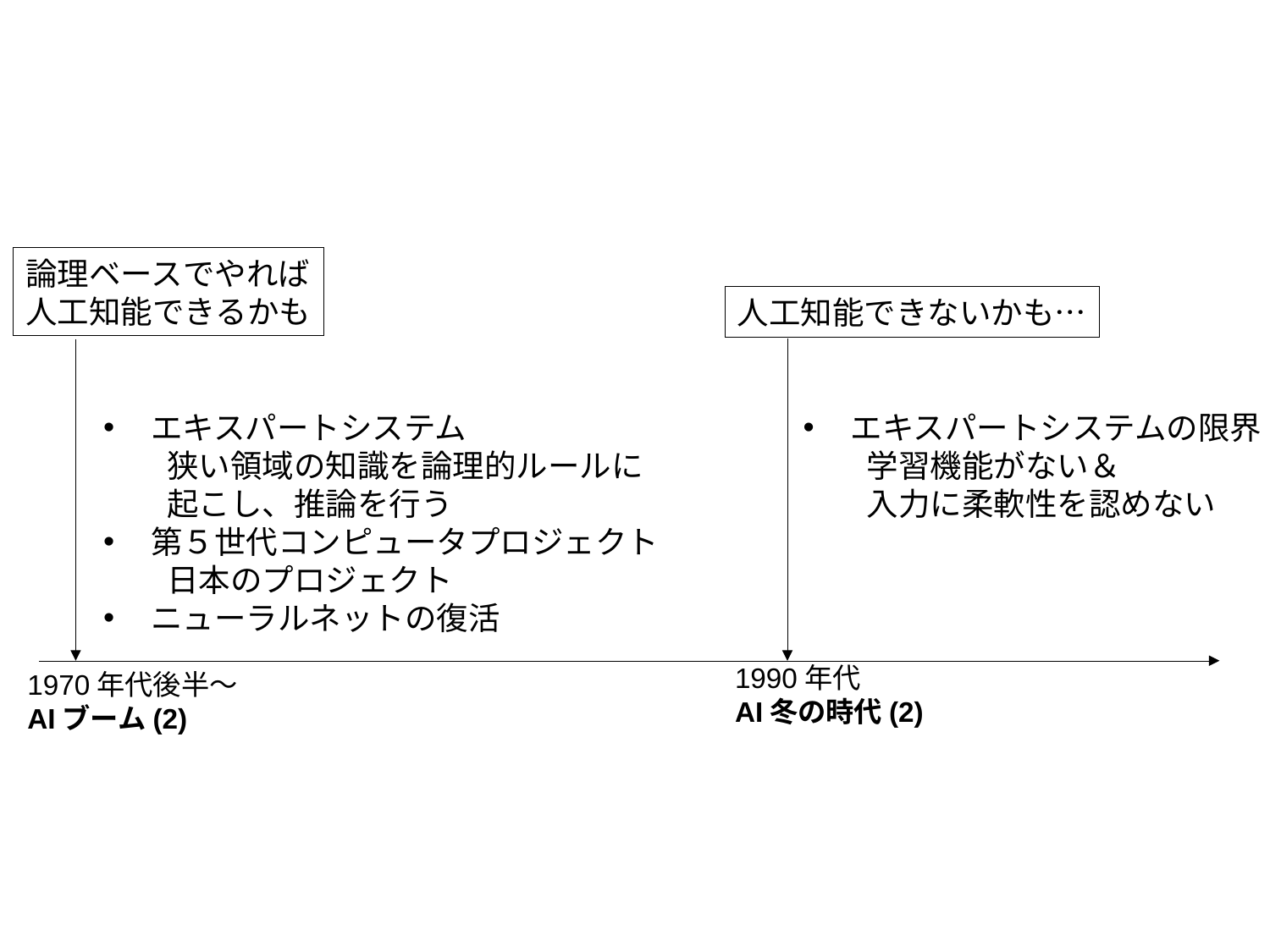

論理ベースでやれば
人工知能できるかも
人工知能できないかも…
エキスパートシステム
狭い領域の知識を論理的ルールに
起こし、推論を行う
第５世代コンピュータプロジェクト
日本のプロジェクト
ニューラルネットの復活
エキスパートシステムの限界
学習機能がない＆
入力に柔軟性を認めない
1990年代
AI冬の時代(2)
1970年代後半〜
AIブーム(2)